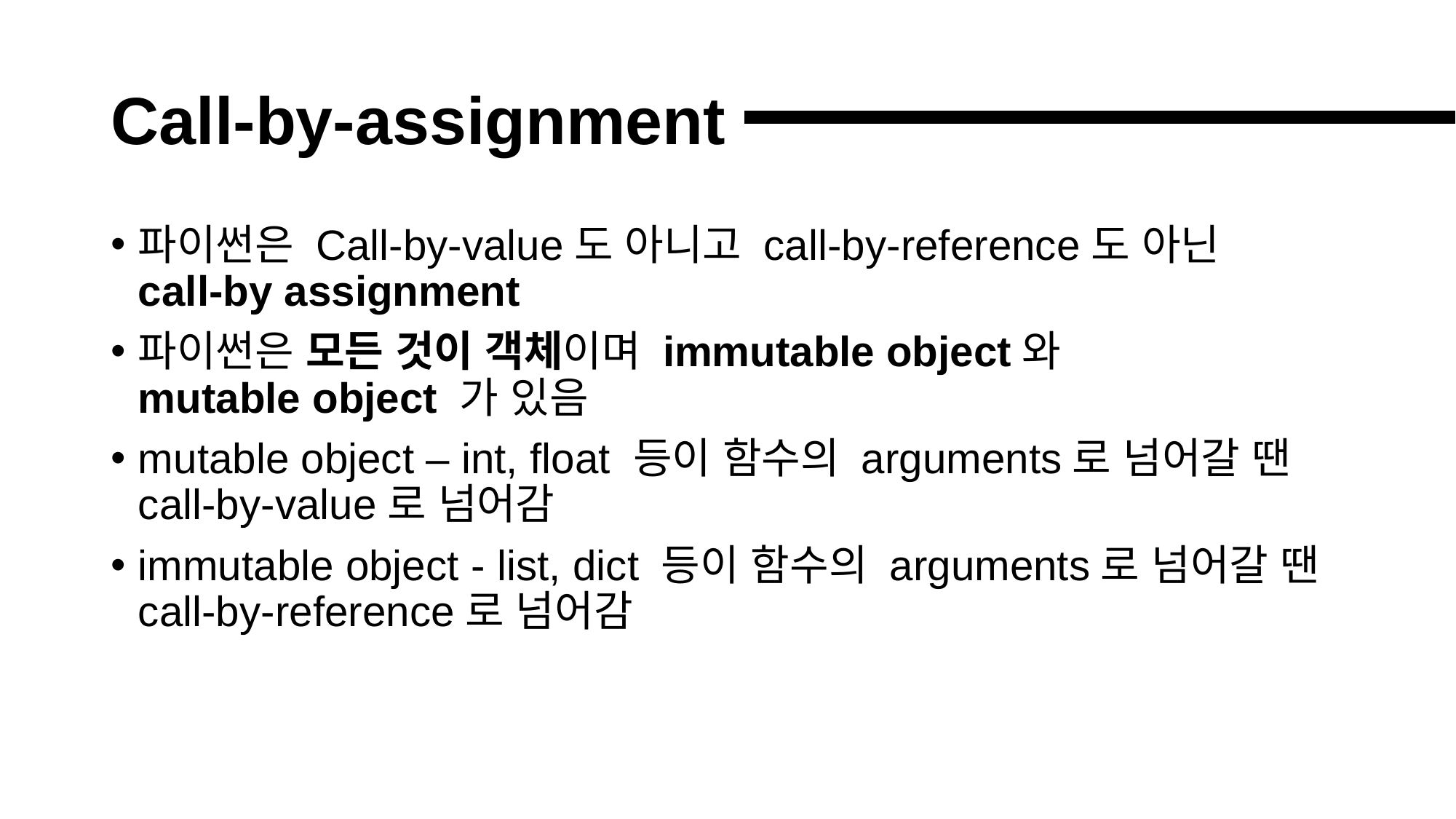

# Call-by-assignment

파이썬은 Call-by-value도 아니고 call-by-reference도 아닌
call-by assignment
파이썬은 모든 것이 객체이며 immutable object와
mutable object 가 있음
mutable object – int, float 등이 함수의 arguments로 넘어갈 땐 call-by-value로 넘어감
immutable object - list, dict 등이 함수의 arguments로 넘어갈 땐 call-by-reference로 넘어감